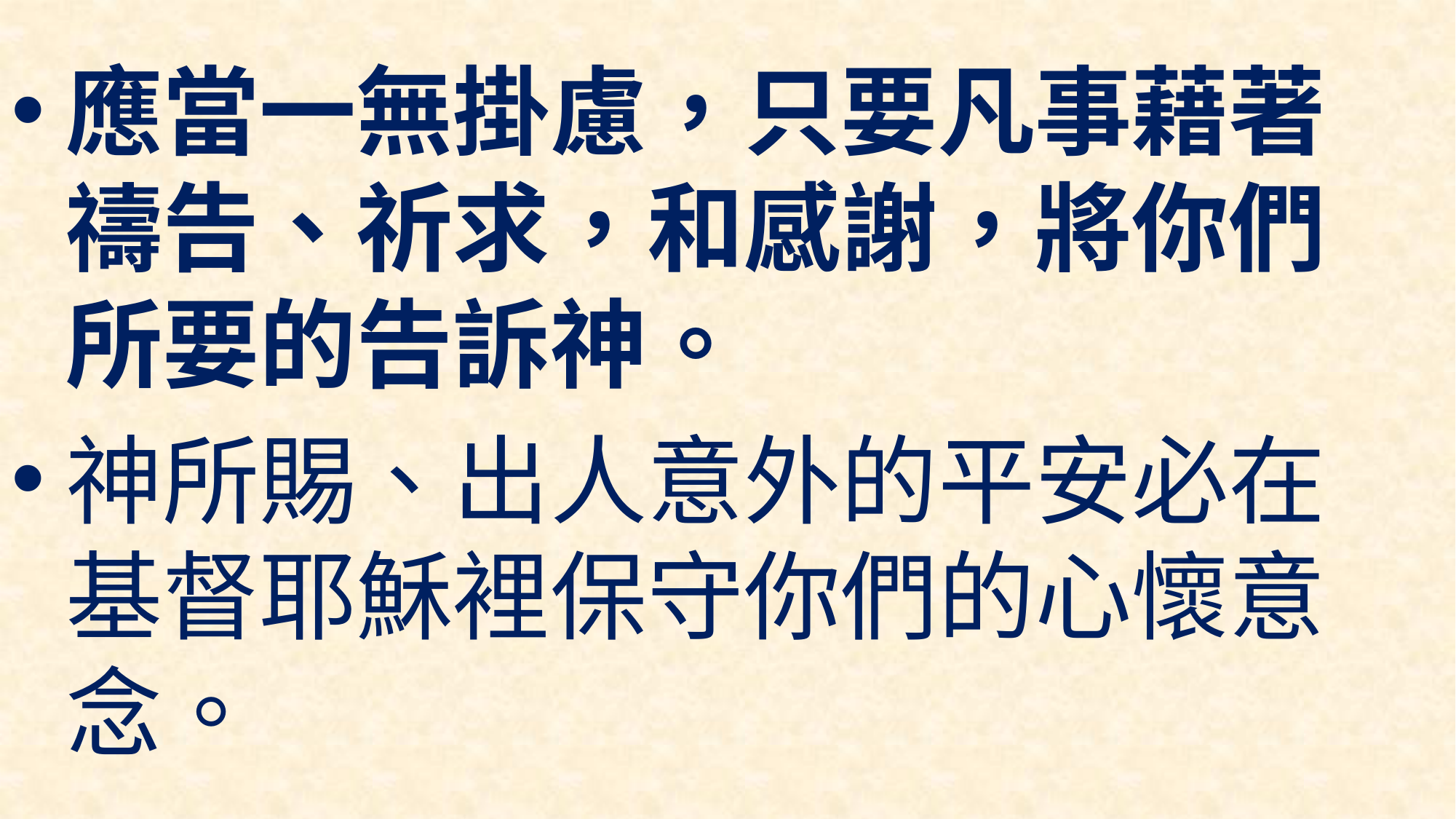

應當一無掛慮，只要凡事藉著禱告、祈求，和感謝，將你們所要的告訴神。
神所賜、出人意外的平安必在基督耶穌裡保守你們的心懷意念。